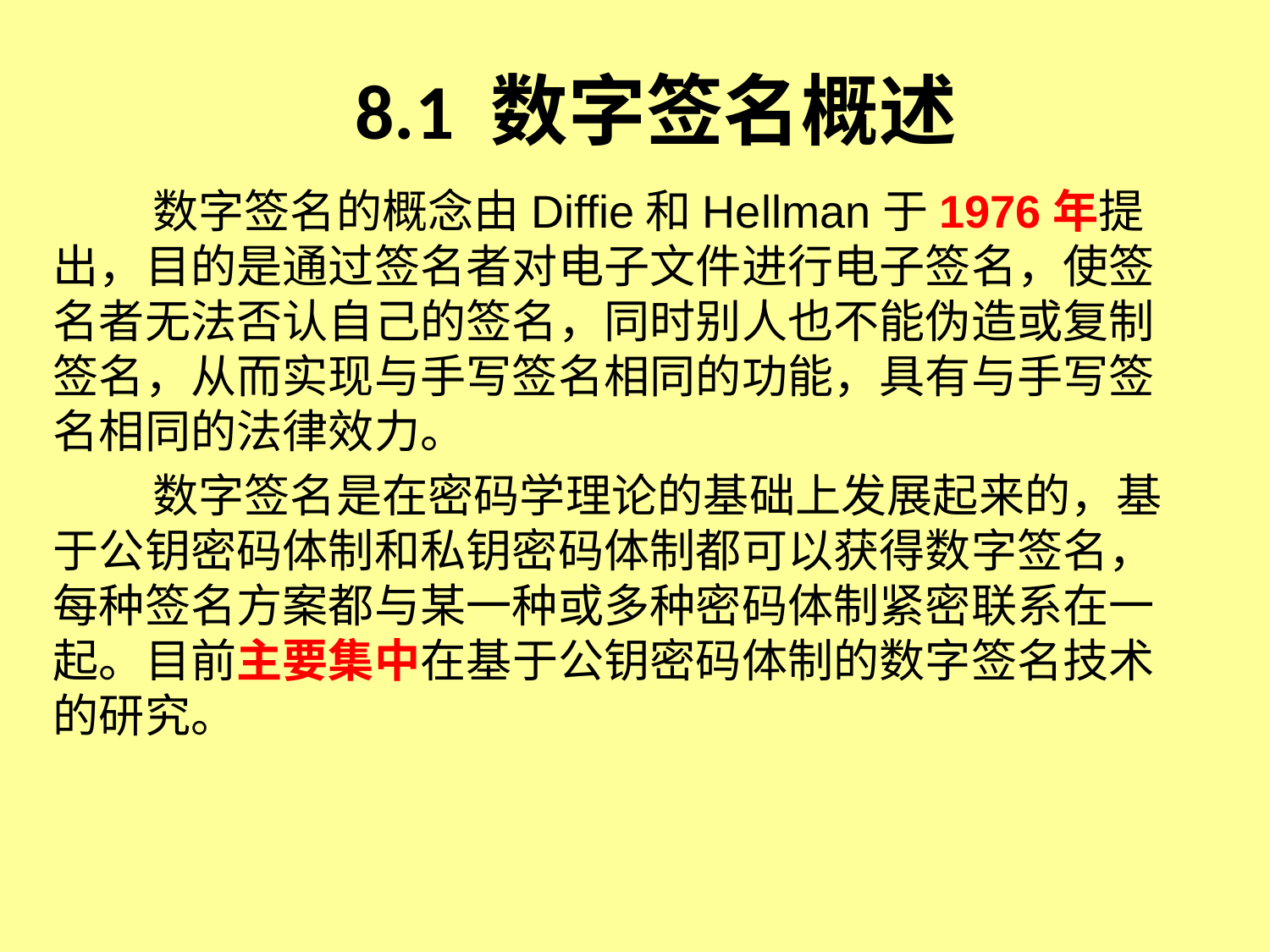

8.1 数字签名概述
数字签名的概念由Diffie和Hellman于1976年提出，目的是通过签名者对电子文件进行电子签名，使签名者无法否认自己的签名，同时别人也不能伪造或复制签名，从而实现与手写签名相同的功能，具有与手写签名相同的法律效力。
数字签名是在密码学理论的基础上发展起来的，基于公钥密码体制和私钥密码体制都可以获得数字签名，每种签名方案都与某一种或多种密码体制紧密联系在一起。目前主要集中在基于公钥密码体制的数字签名技术的研究。